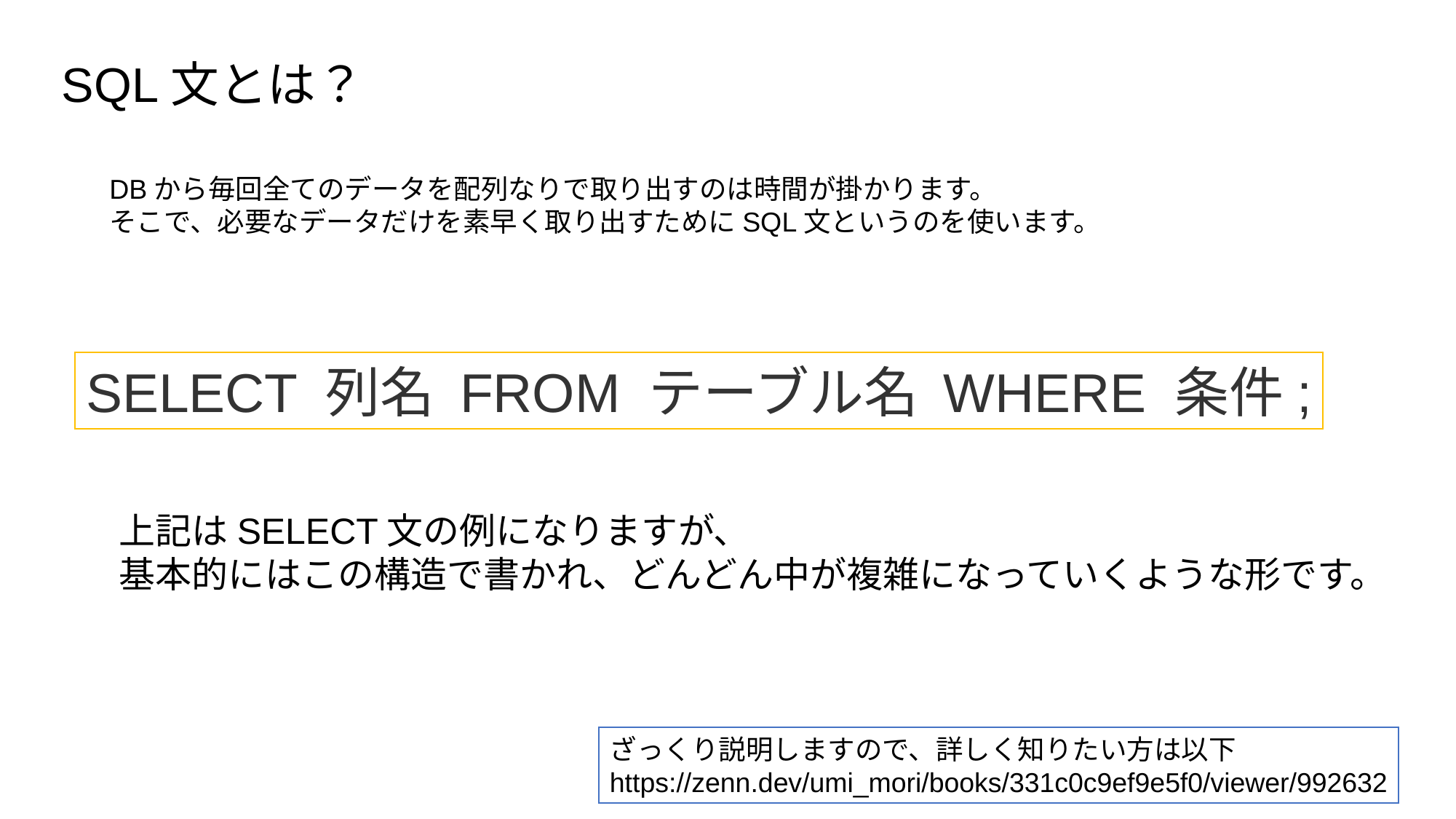

# SQL文とは？
DBから毎回全てのデータを配列なりで取り出すのは時間が掛かります。
そこで、必要なデータだけを素早く取り出すためにSQL文というのを使います。
SELECT 列名 FROM テーブル名 WHERE 条件;
上記はSELECT文の例になりますが、
基本的にはこの構造で書かれ、どんどん中が複雑になっていくような形です。
ざっくり説明しますので、詳しく知りたい方は以下
https://zenn.dev/umi_mori/books/331c0c9ef9e5f0/viewer/992632